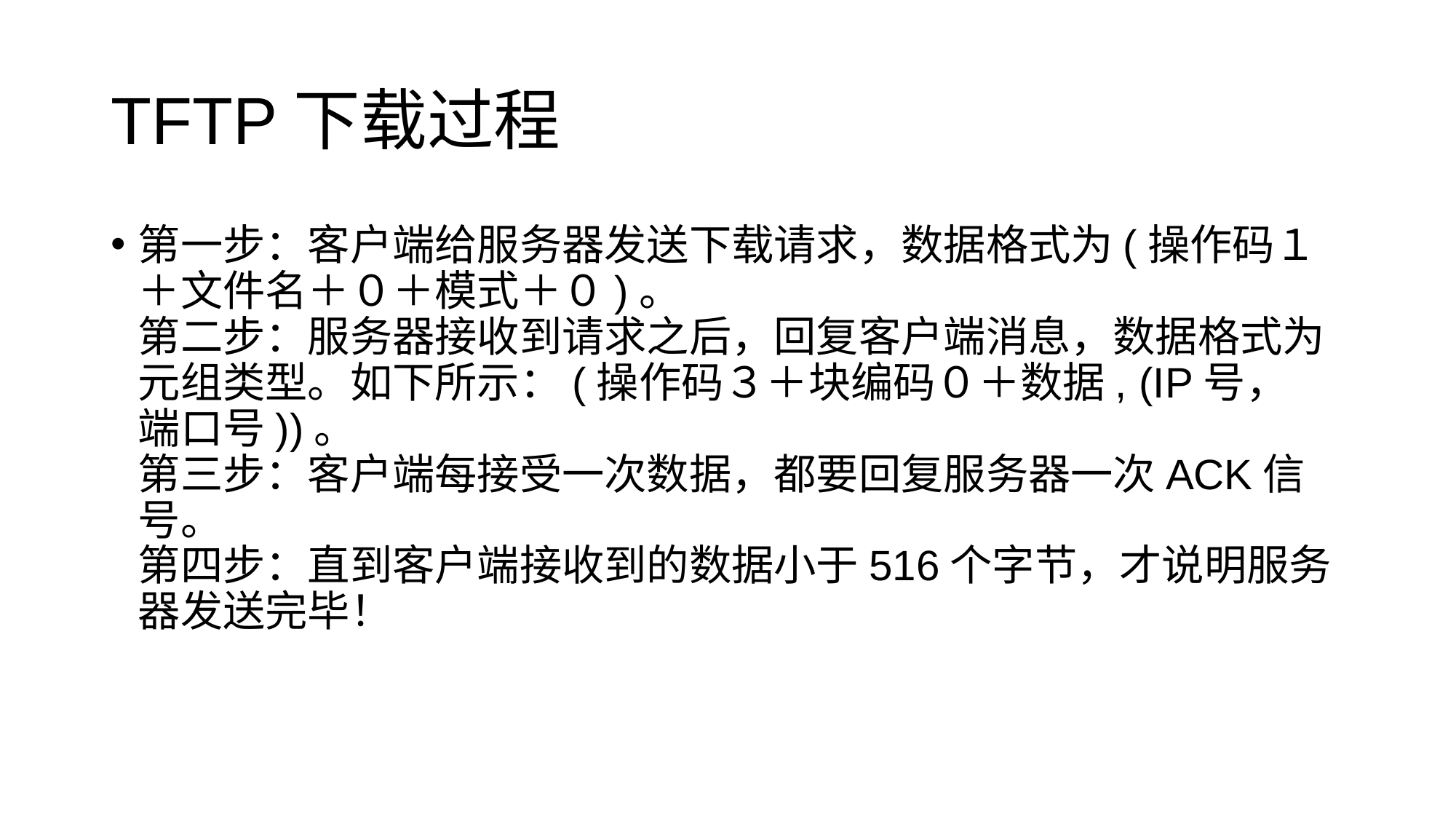

# TFTP下载过程
第一步：客户端给服务器发送下载请求，数据格式为(操作码１＋文件名＋０＋模式＋０)。
第二步：服务器接收到请求之后，回复客户端消息，数据格式为元组类型。如下所示：(操作码３＋块编码０＋数据, (IP号，　端口号))。
第三步：客户端每接受一次数据，都要回复服务器一次ACK信号。
第四步：直到客户端接收到的数据小于516个字节，才说明服务器发送完毕！